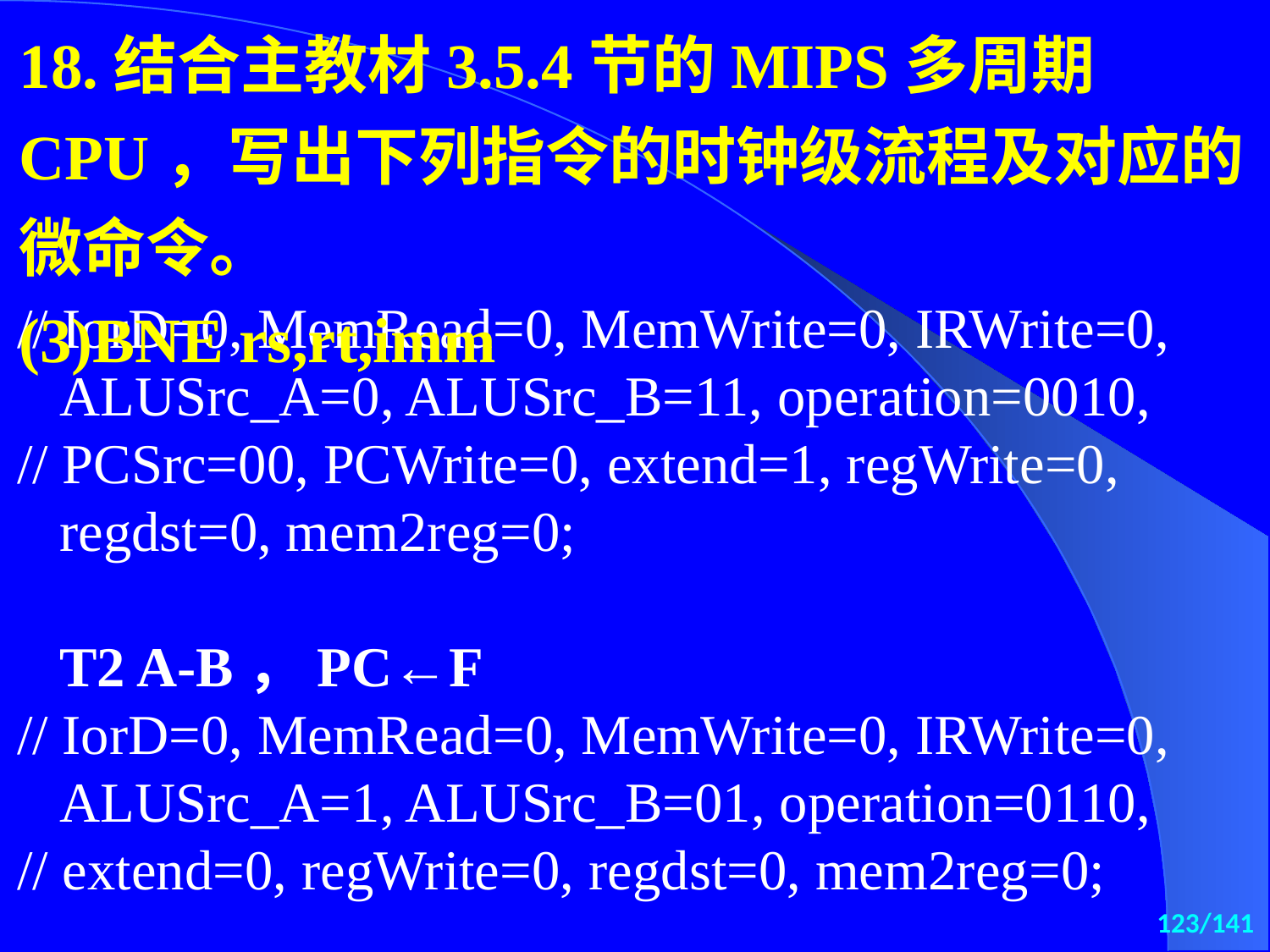

18.结合主教材3.5.4节的MIPS多周期CPU，写出下列指令的时钟级流程及对应的微命令。
(3)BNE rs,rt,imm
// IorD=0, MemRead=0, MemWrite=0, IRWrite=0,
   ALUSrc_A=0, ALUSrc_B=11, operation=0010,
// PCSrc=00, PCWrite=0, extend=1, regWrite=0,
   regdst=0, mem2reg=0;

   T2 A-B，PC←F
// IorD=0, MemRead=0, MemWrite=0, IRWrite=0,
   ALUSrc_A=1, ALUSrc_B=01, operation=0110,
// extend=0, regWrite=0, regdst=0, mem2reg=0;

123/141